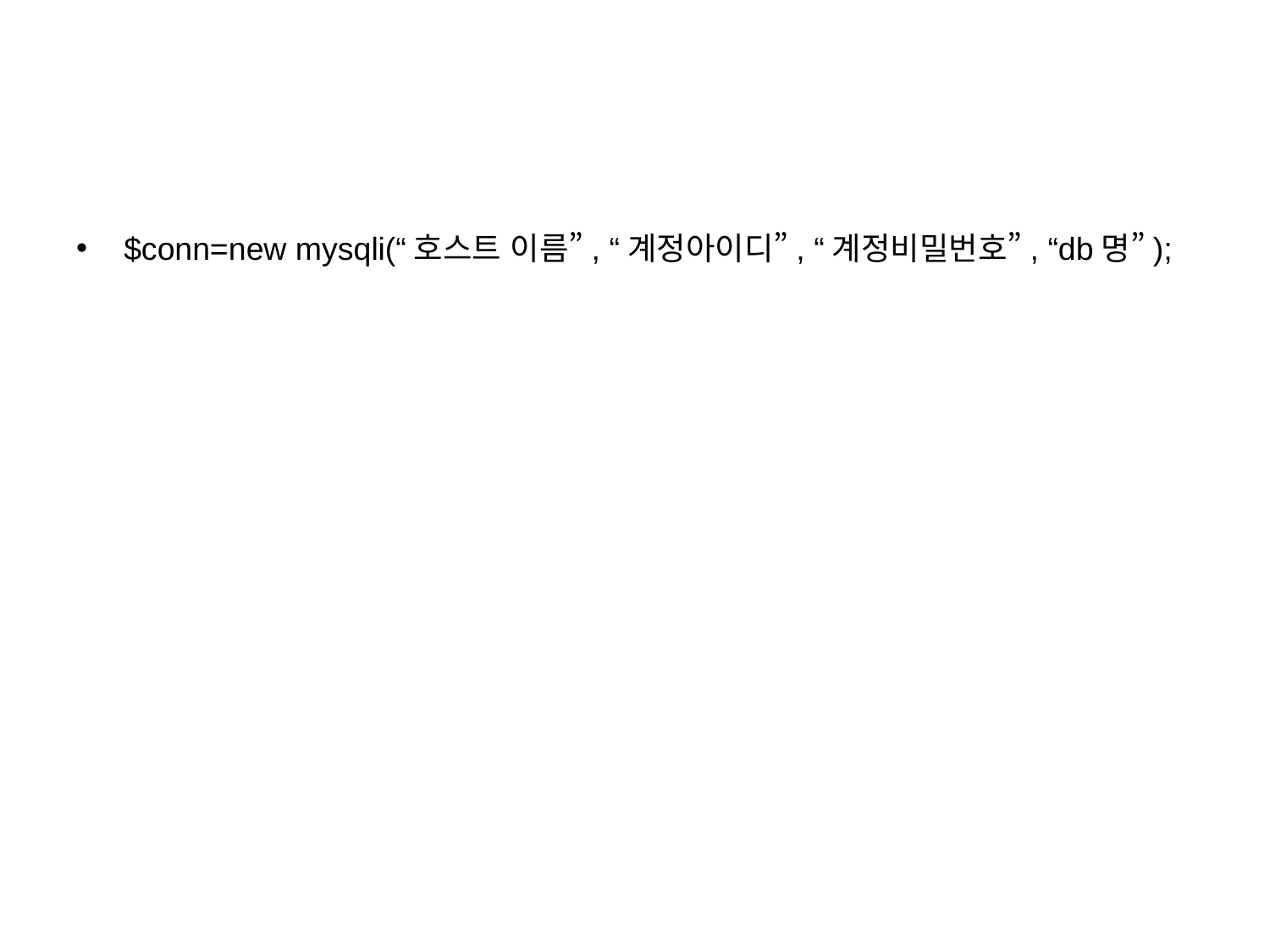

#
$conn=new mysqli(“호스트 이름”, “계정아이디”, “계정비밀번호”, “db명”);